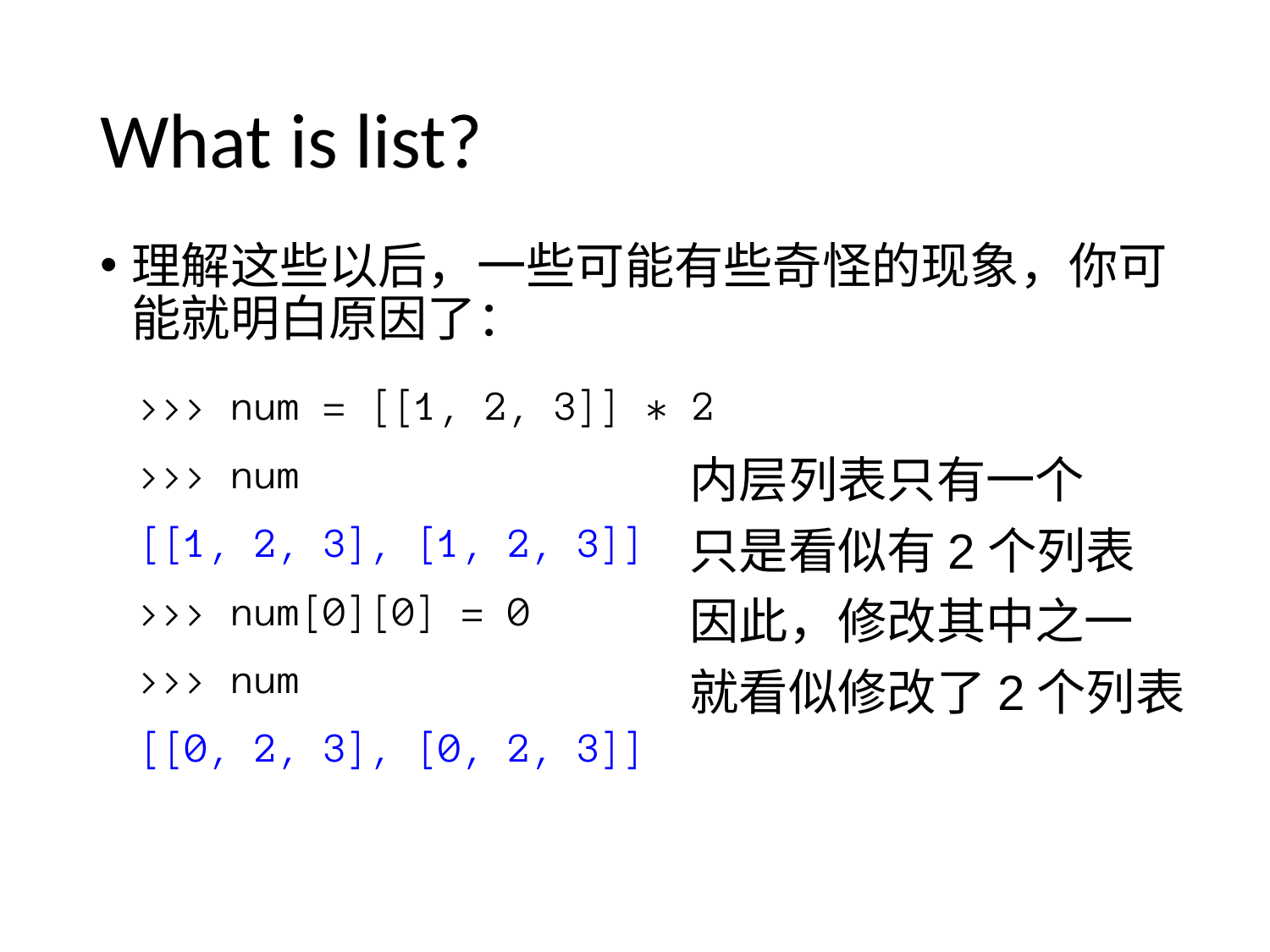

# What is list?
理解这些以后，一些可能有些奇怪的现象，你可能就明白原因了：
>>> num = [[1, 2, 3]] * 2
>>> num
[[1, 2, 3], [1, 2, 3]]
>>> num[0][0] = 0
>>> num

内层列表只有一个
只是看似有2个列表
因此，修改其中之一
就看似修改了2个列表

[[0, 2, 3], [0, 2, 3]]